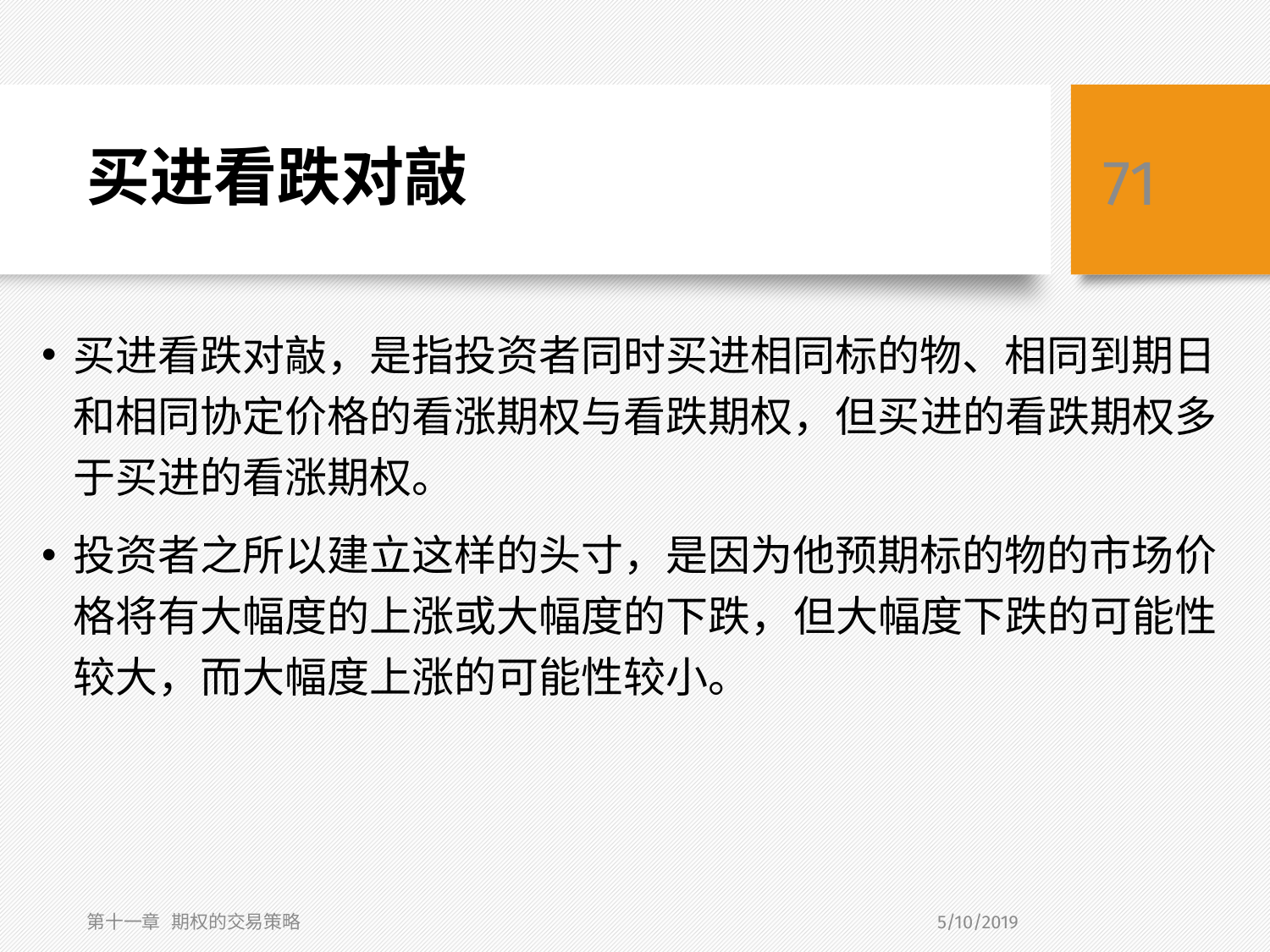

# 买进看跌对敲
71
买进看跌对敲，是指投资者同时买进相同标的物、相同到期日和相同协定价格的看涨期权与看跌期权，但买进的看跌期权多于买进的看涨期权。
投资者之所以建立这样的头寸，是因为他预期标的物的市场价格将有大幅度的上涨或大幅度的下跌，但大幅度下跌的可能性较大，而大幅度上涨的可能性较小。
5/10/2019
第十一章  期权的交易策略